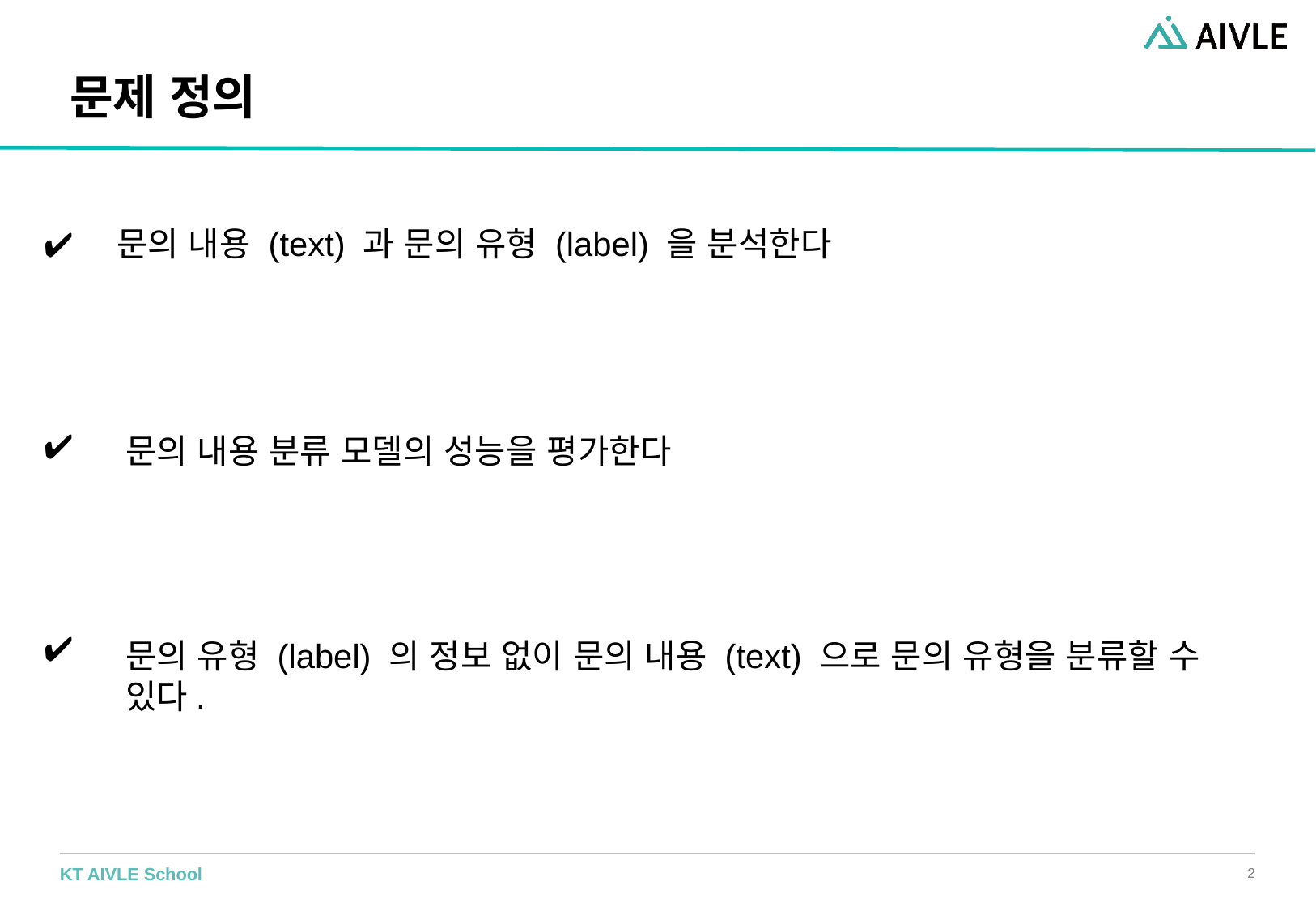

# 문제 정의
문의 내용 (text) 과 문의 유형 (label) 을 분석한다

 문의 내용 분류 모델의 성능을 평가한다

문의 유형 (label) 의 정보 없이 문의 내용 (text) 으로 문의 유형을 분류할 수 있다.